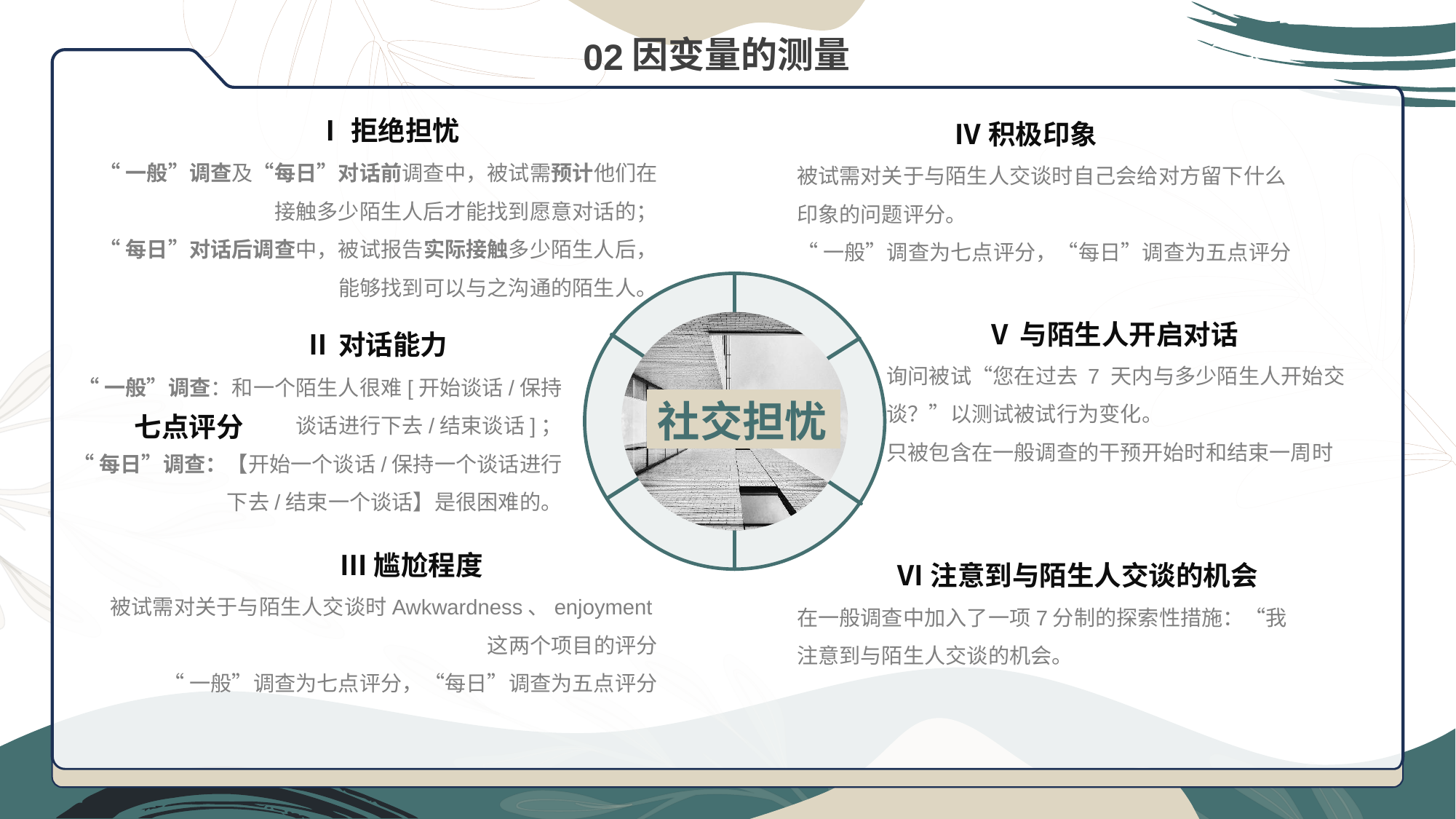

因变量的测量
02
Ⅰ拒绝担忧
“一般”调查及“每日”对话前调查中，被试需预计他们在接触多少陌生人后才能找到愿意对话的；
“每日”对话后调查中，被试报告实际接触多少陌生人后，能够找到可以与之沟通的陌生人。
Ⅳ积极印象
被试需对关于与陌生人交谈时自己会给对方留下什么印象的问题评分。
“一般”调查为七点评分，“每日”调查为五点评分

Ⅴ与陌生人开启对话
询问被试“您在过去 7 天内与多少陌生人开始交谈？”以测试被试行为变化。
只被包含在一般调查的干预开始时和结束一周时
Ⅱ对话能力
“一般”调查：和一个陌生人很难[开始谈话/保持谈话进行下去/结束谈话]；
“每日”调查：【开始一个谈话/保持一个谈话进行下去/结束一个谈话】是很困难的。
社交担忧
七点评分
Ⅲ尴尬程度
被试需对关于与陌生人交谈时Awkwardness、enjoyment这两个项目的评分
“一般”调查为七点评分，“每日”调查为五点评分
Ⅵ注意到与陌生人交谈的机会
在一般调查中加入了一项7分制的探索性措施：“我注意到与陌生人交谈的机会。